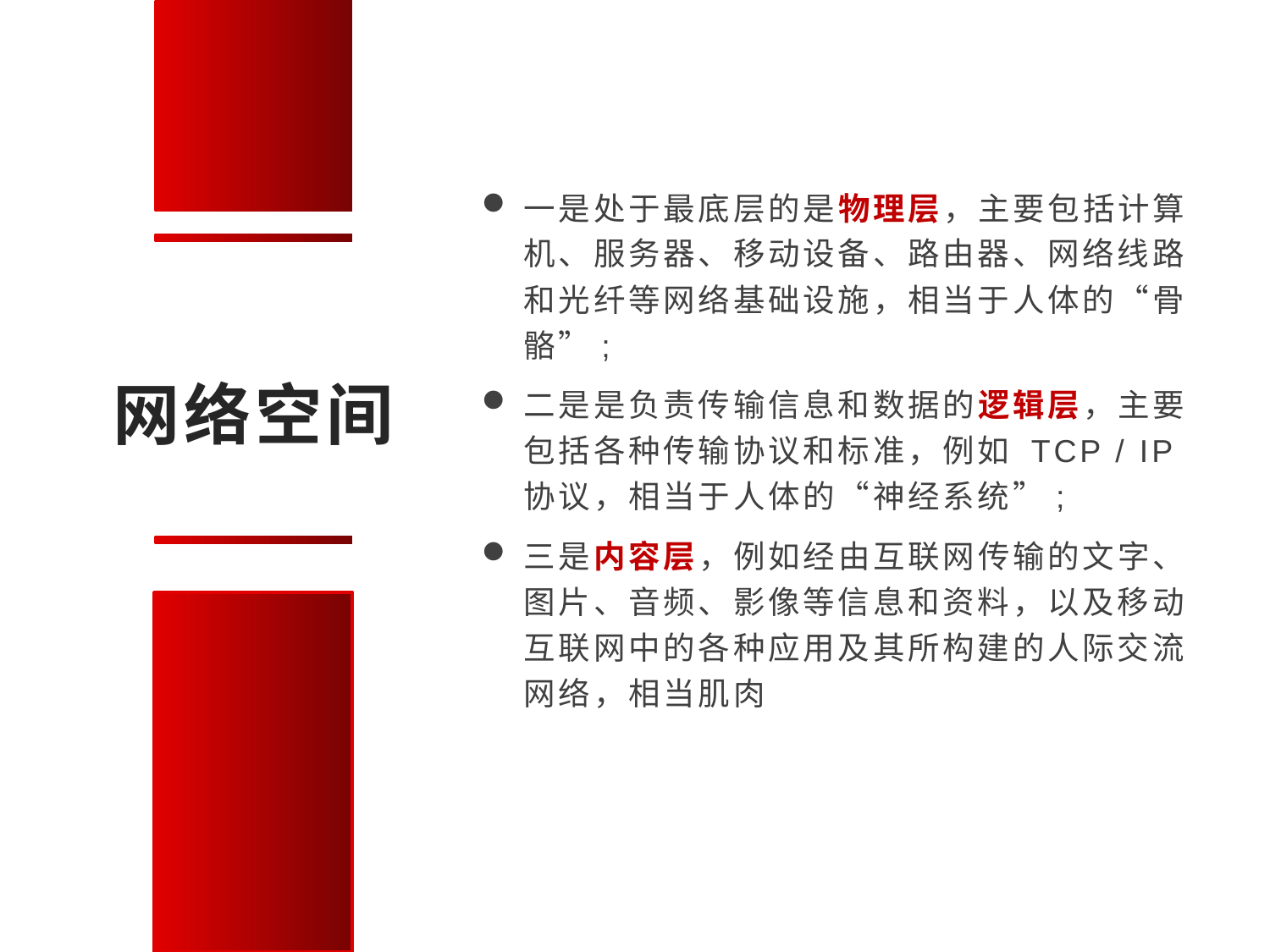

一是处于最底层的是物理层，主要包括计算机、服务器、移动设备、路由器、网络线路和光纤等网络基础设施，相当于人体的“骨骼”;
二是是负责传输信息和数据的逻辑层，主要包括各种传输协议和标准，例如 TCP / IP 协议，相当于人体的“神经系统”;
三是内容层，例如经由互联网传输的文字、图片、音频、影像等信息和资料，以及移动互联网中的各种应用及其所构建的人际交流网络，相当肌肉

网络空间